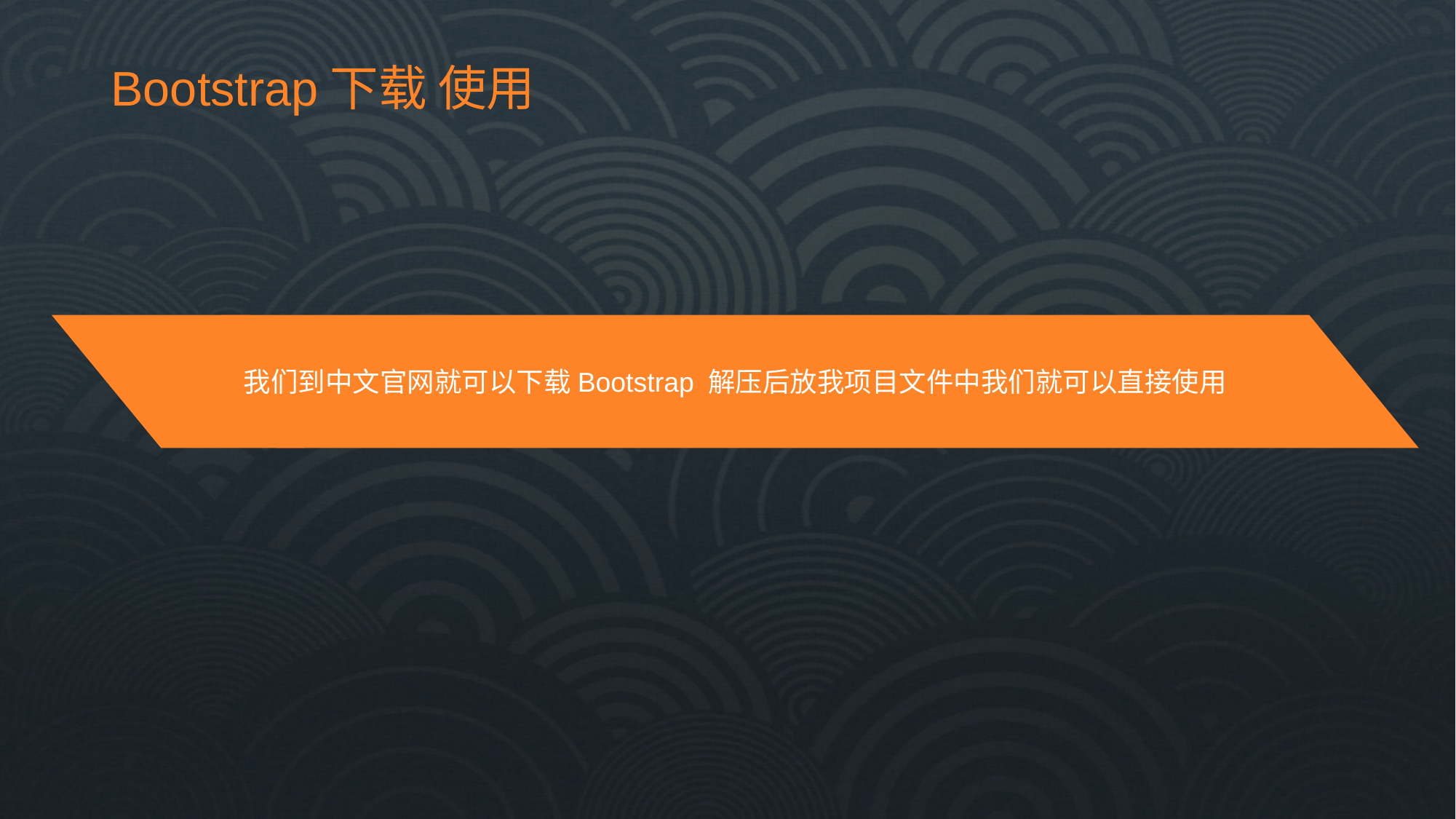

# Bootstrap下载 使用
我们到中文官网就可以下载Bootstrap 解压后放我项目文件中我们就可以直接使用